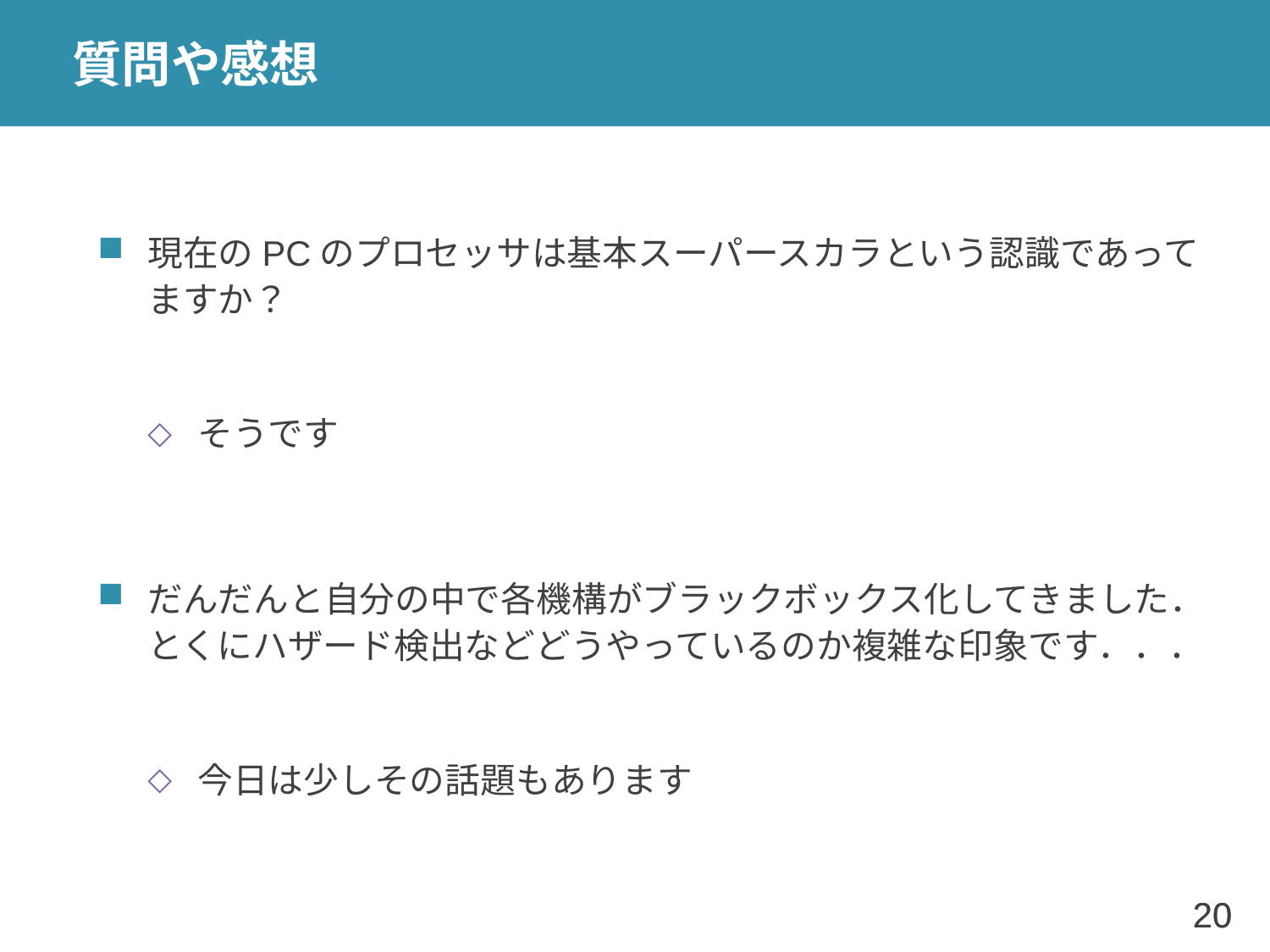

# 質問や感想
現在のPCのプロセッサは基本スーパースカラという認識であってますか？

そうです

だんだんと自分の中で各機構がブラックボックス化してきました．とくにハザード検出などどうやっているのか複雑な印象です．．．

今日は少しその話題もあります